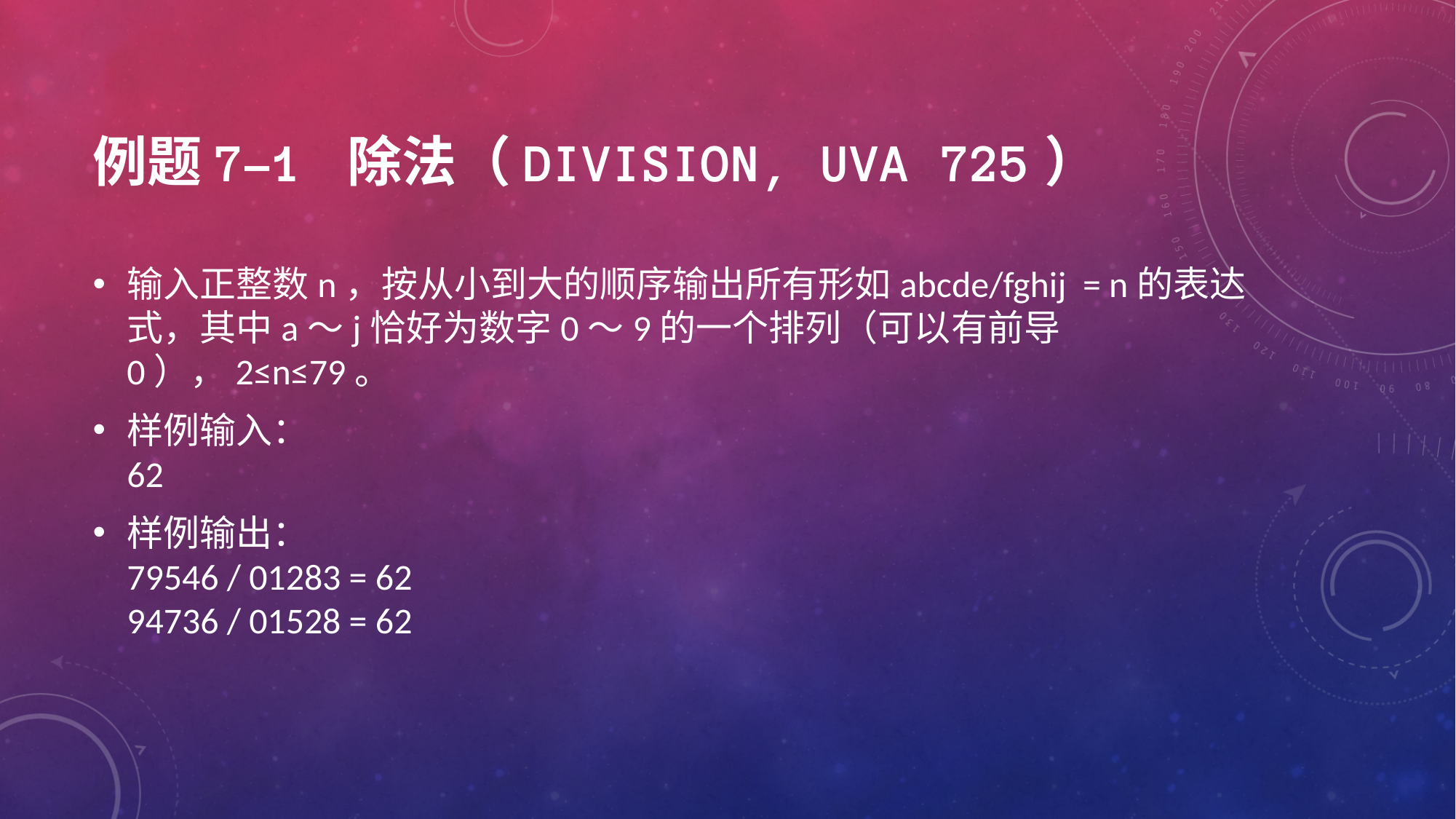

# 例题7-1 除法（Division, UVa 725）
输入正整数n，按从小到大的顺序输出所有形如abcde/fghij  = n的表达式，其中a～j恰好为数字0～9的一个排列（可以有前导0），2≤n≤79。
样例输入：
62
样例输出：
79546 / 01283 = 62
94736 / 01528 = 62